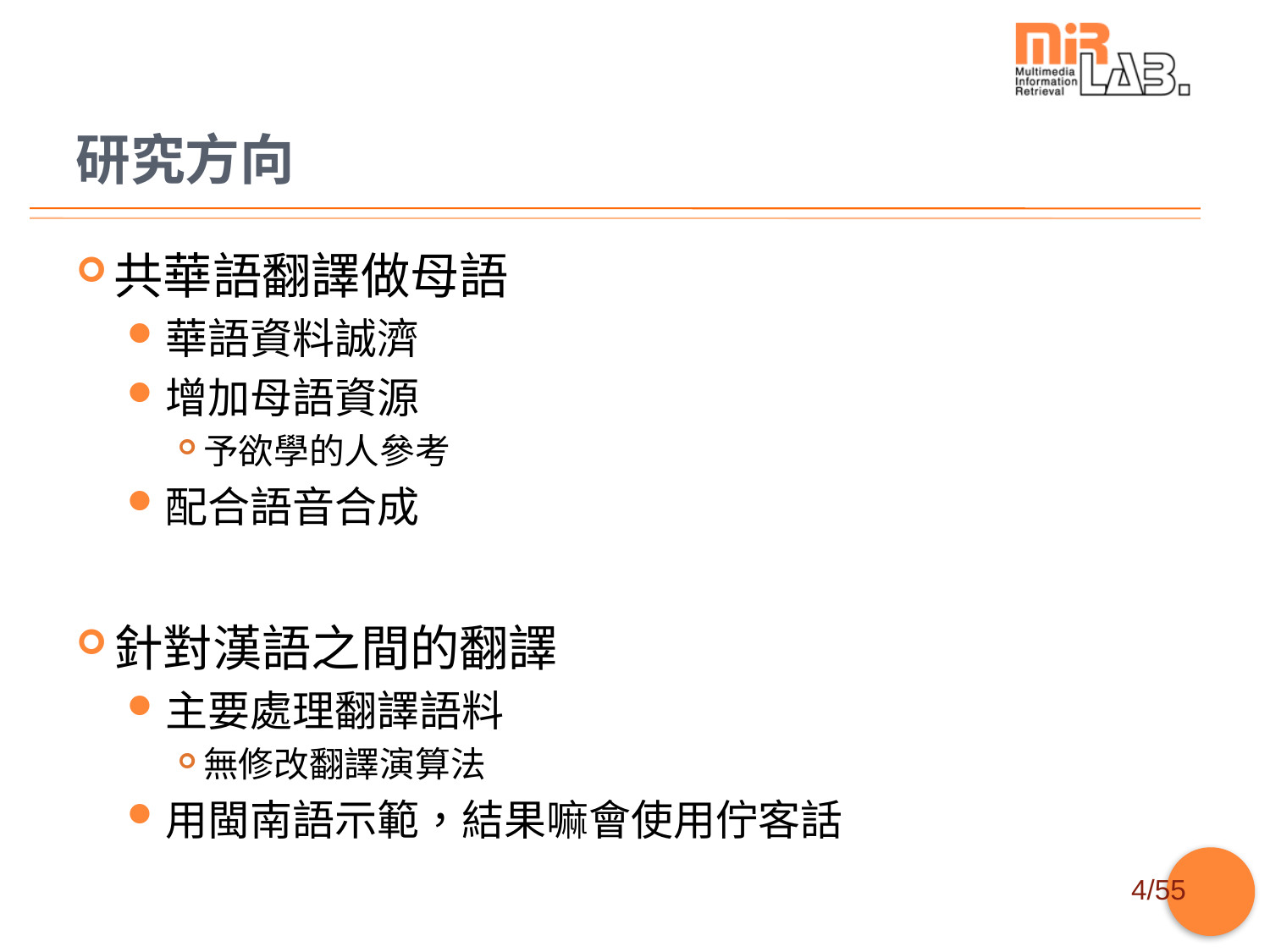

# 研究方向
共華語翻譯做母語
華語資料誠濟
增加母語資源
予欲學的人參考
配合語音合成

針對漢語之間的翻譯
主要處理翻譯語料
無修改翻譯演算法
用閩南語示範，結果嘛會使用佇客話